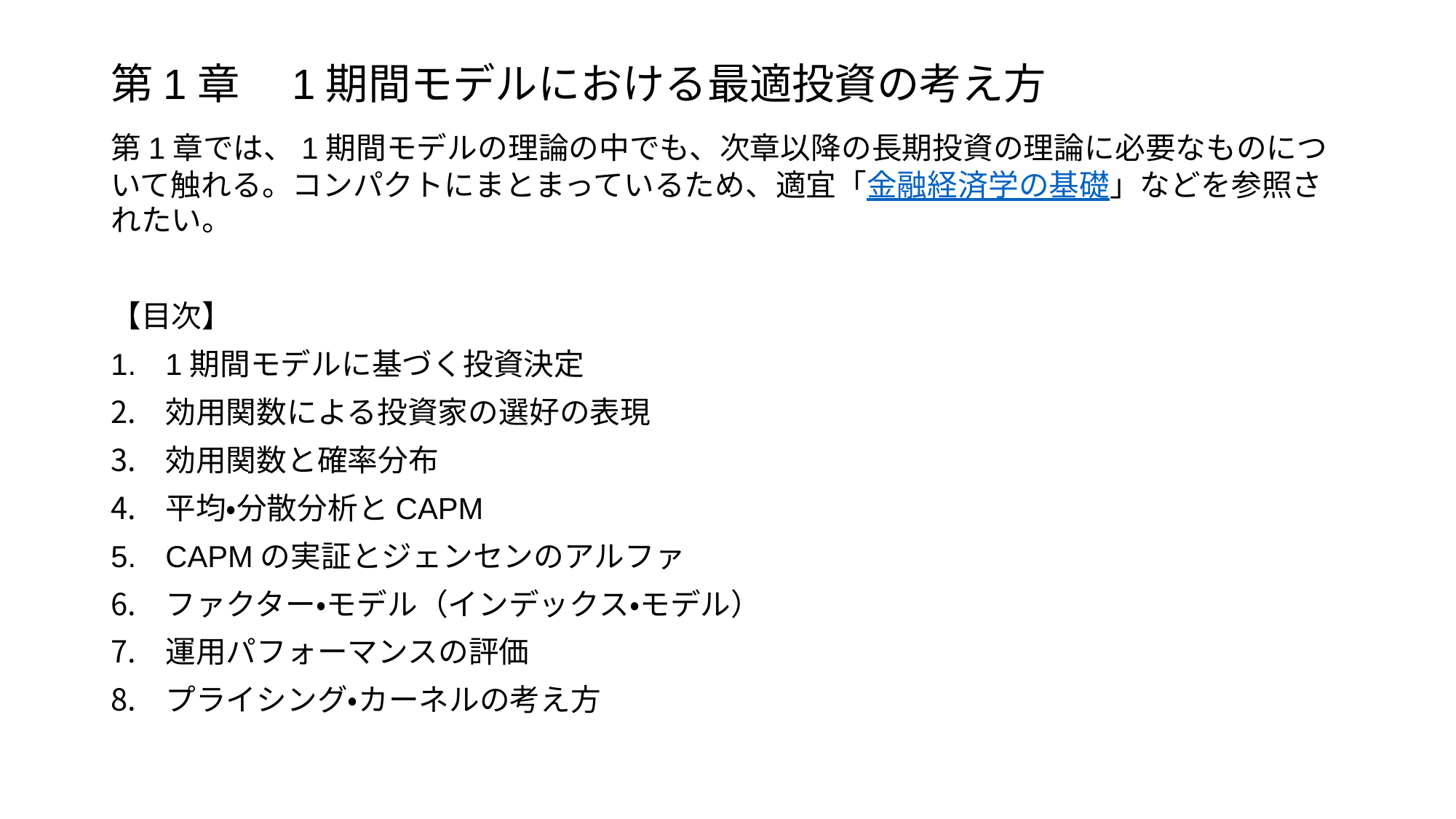

# 第1章　1期間モデルにおける最適投資の考え方
第1章では、1期間モデルの理論の中でも、次章以降の長期投資の理論に必要なものについて触れる。コンパクトにまとまっているため、適宜「金融経済学の基礎」などを参照されたい。

【目次】
1期間モデルに基づく投資決定
効用関数による投資家の選好の表現
効用関数と確率分布
平均・分散分析とCAPM
CAPMの実証とジェンセンのアルファ
ファクター・モデル（インデックス・モデル）
運用パフォーマンスの評価
プライシング・カーネルの考え方